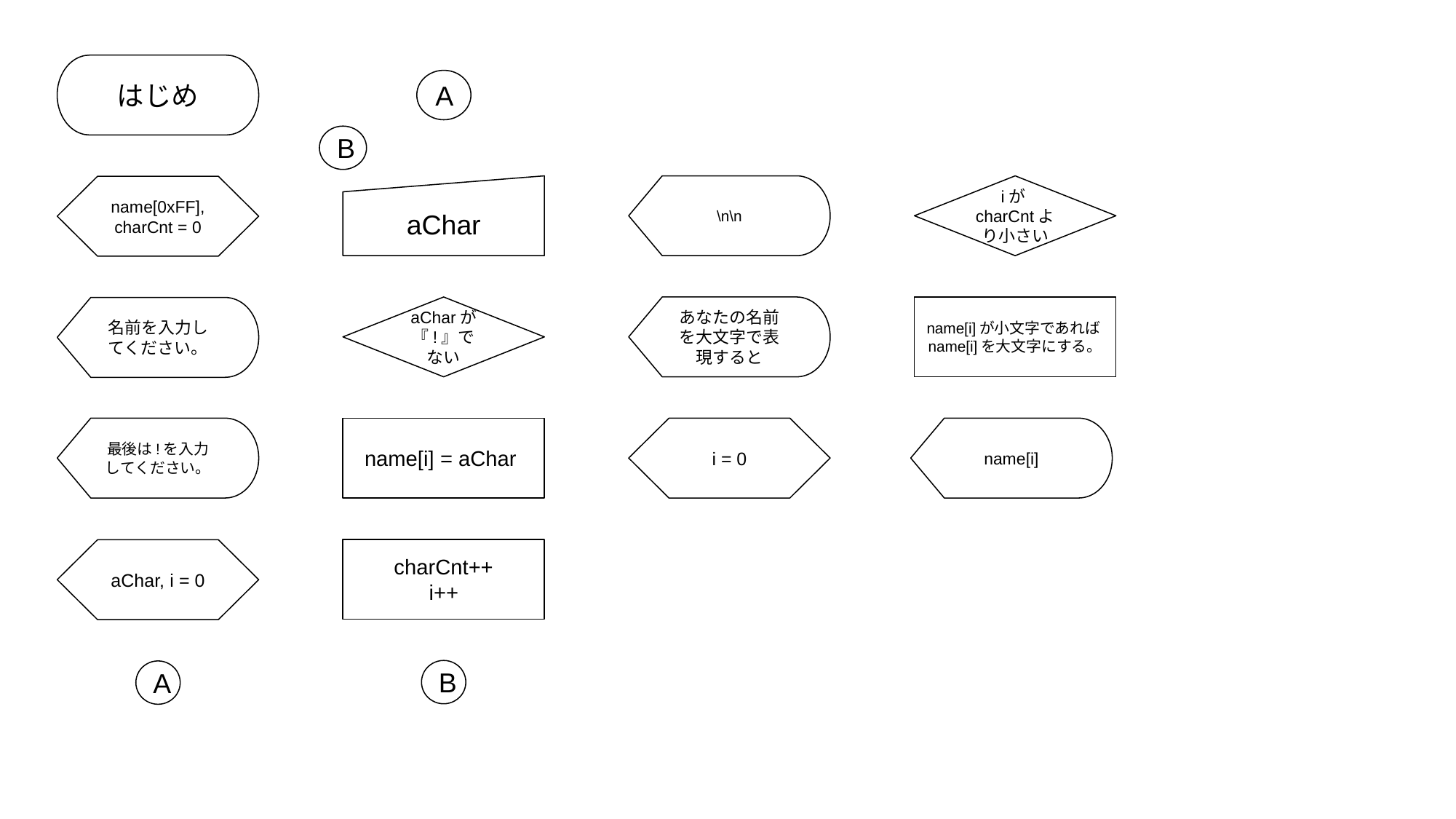

はじめ
A
B
aChar
\n\n
iがcharCntより小さい
name[0xFF], charCnt = 0
aCharが『!』でない
name[i]が小文字であればname[i]を大文字にする。
あなたの名前を大文字で表現すると
名前を入力してください。
name[i]
name[i] = aChar
i = 0
最後は!を入力してください。
charCnt++
i++
aChar, i = 0
B
A